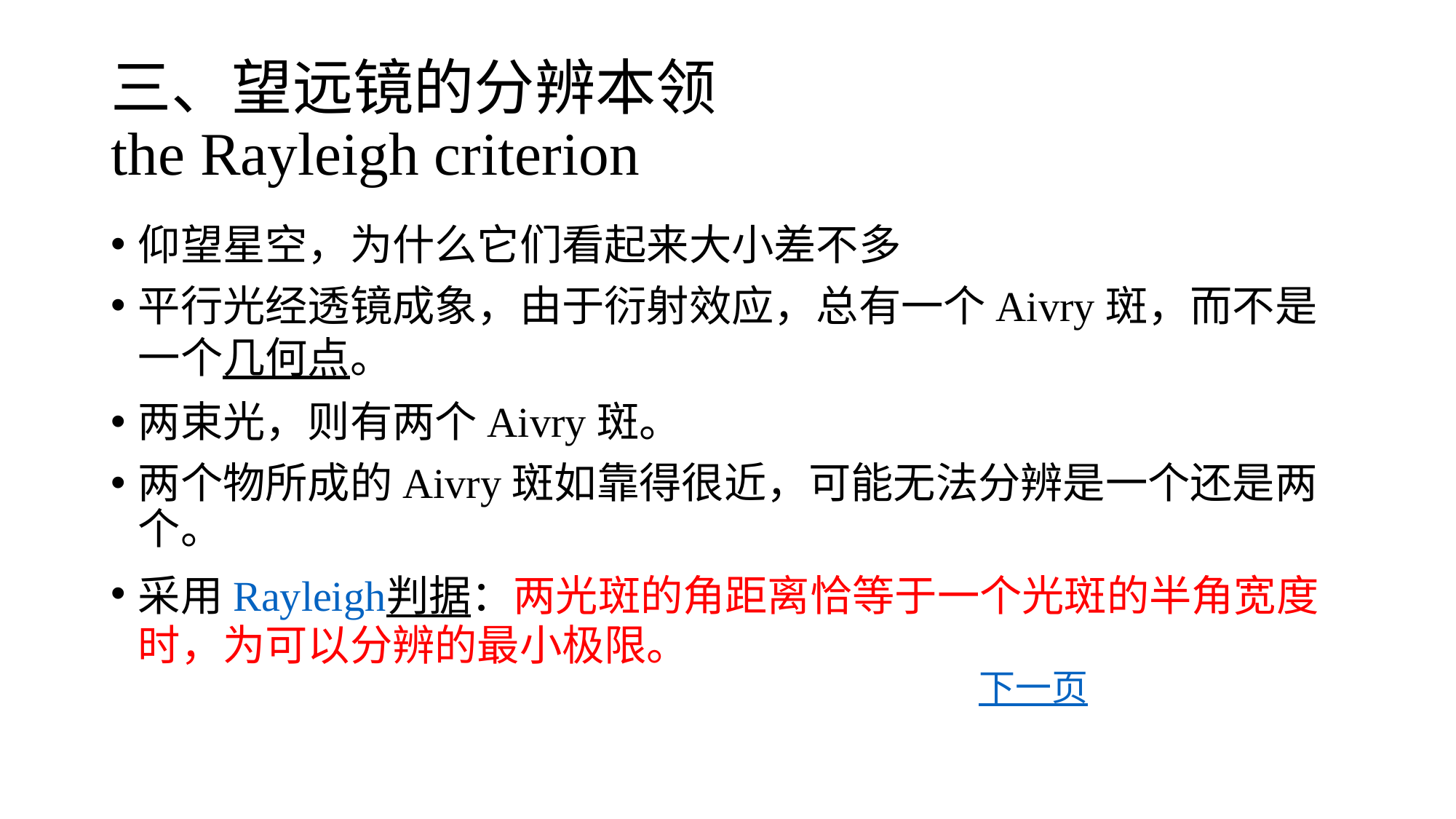

# 三、望远镜的分辨本领 the Rayleigh criterion
仰望星空，为什么它们看起来大小差不多
平行光经透镜成象，由于衍射效应，总有一个Aivry斑，而不是一个几何点。
两束光，则有两个Aivry斑。
两个物所成的Aivry斑如靠得很近，可能无法分辨是一个还是两个。
采用Rayleigh判据：两光斑的角距离恰等于一个光斑的半角宽度时，为可以分辨的最小极限。
下一页